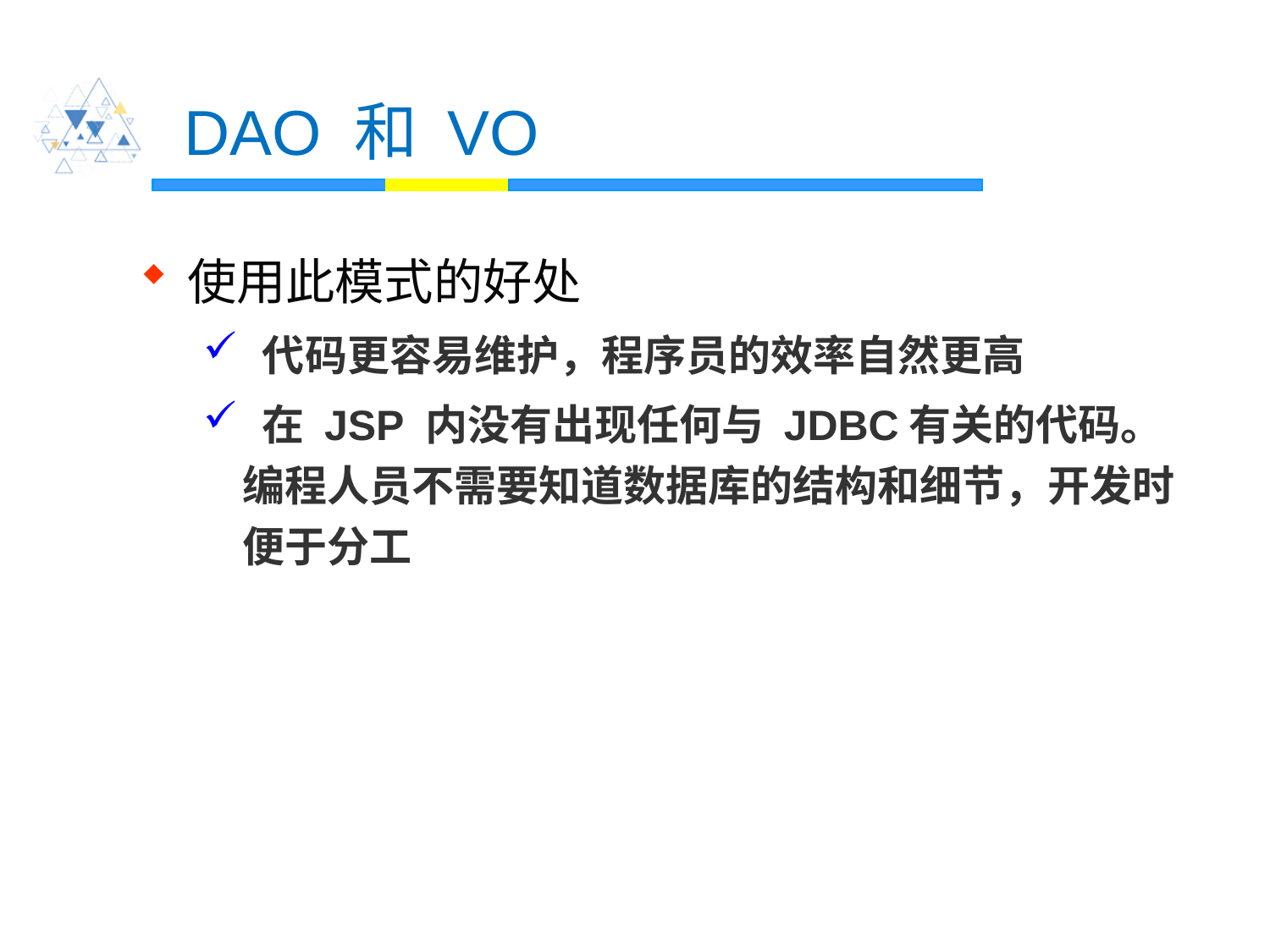

# DAO 和 VO
使用此模式的好处
 代码更容易维护，程序员的效率自然更高
 在 JSP 内没有出现任何与 JDBC有关的代码。编程人员不需要知道数据库的结构和细节，开发时便于分工